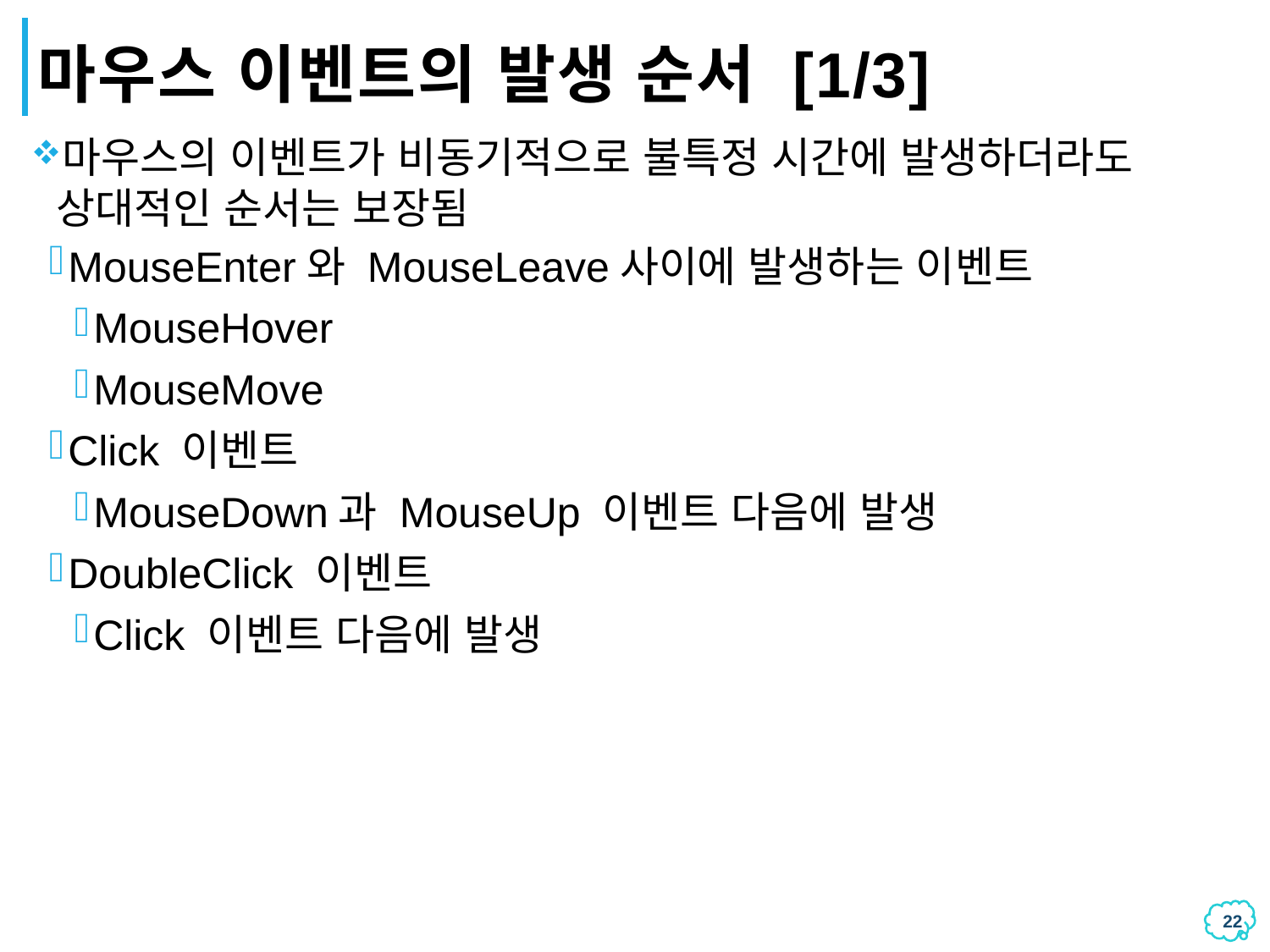

# 마우스 이벤트의 발생 순서 [1/3]
마우스의 이벤트가 비동기적으로 불특정 시간에 발생하더라도 상대적인 순서는 보장됨
MouseEnter와 MouseLeave사이에 발생하는 이벤트
MouseHover
MouseMove
Click 이벤트
MouseDown과 MouseUp 이벤트 다음에 발생
DoubleClick 이벤트
Click 이벤트 다음에 발생
22